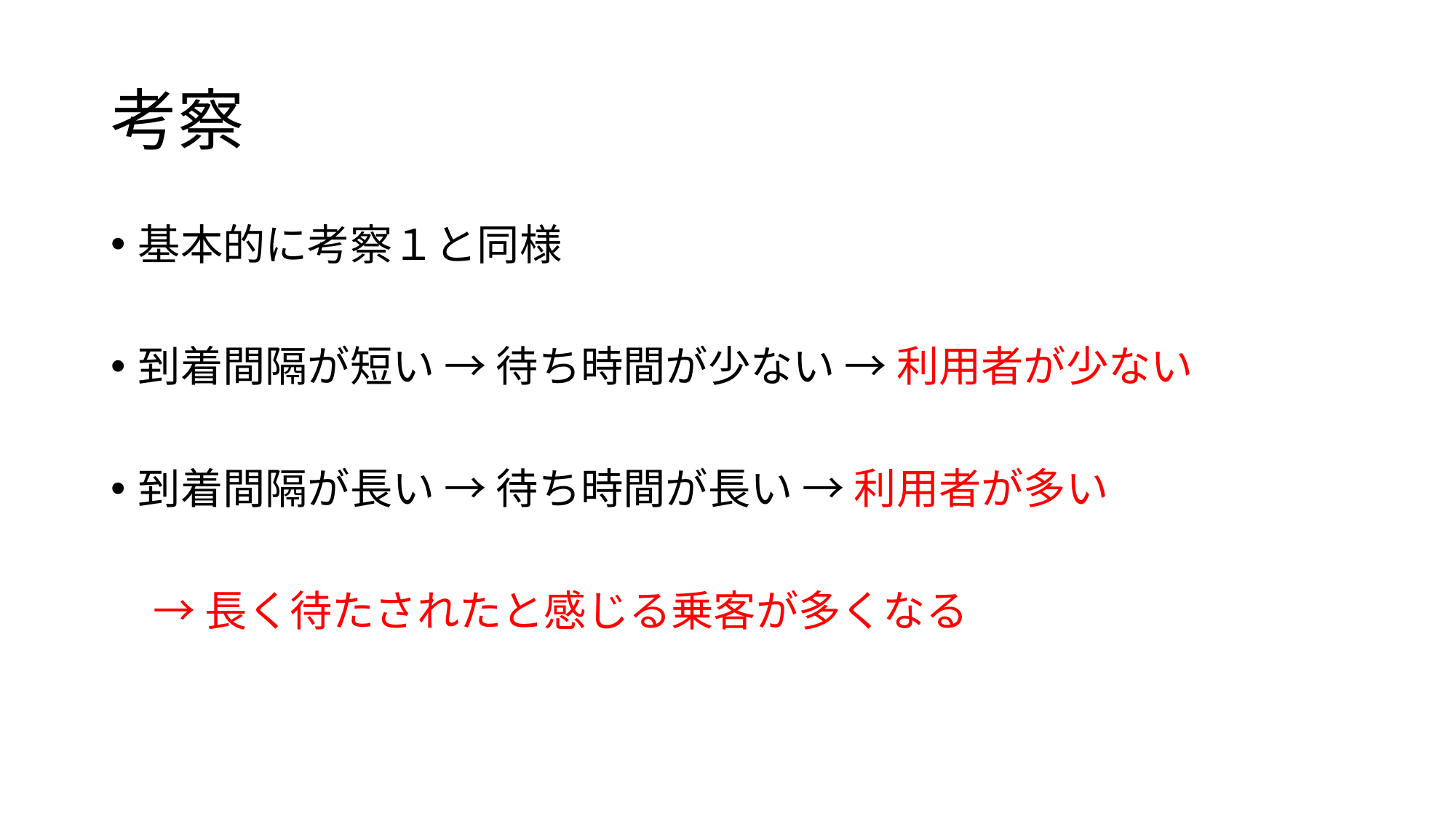

# 考察
基本的に考察１と同様

到着間隔が短い → 待ち時間が少ない → 利用者が少ない

到着間隔が長い → 待ち時間が長い → 利用者が多い

　→ 長く待たされたと感じる乗客が多くなる